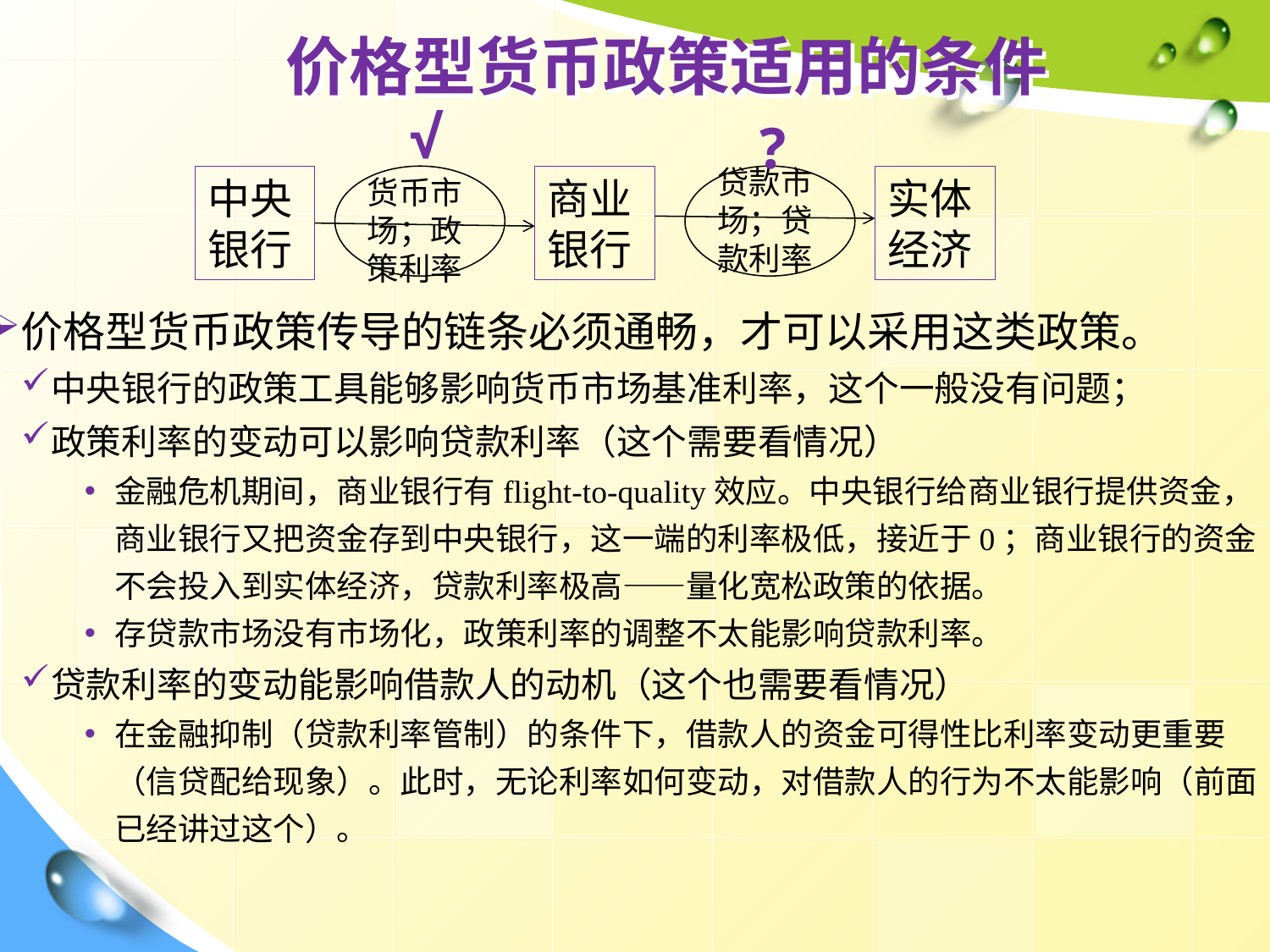

# 价格型货币政策适用的条件
√
?
贷款市场；贷款利率
中央银行

货币市场；政策利率
商业银行

实体经济
价格型货币政策传导的链条必须通畅，才可以采用这类政策。
中央银行的政策工具能够影响货币市场基准利率，这个一般没有问题；
政策利率的变动可以影响贷款利率（这个需要看情况）
金融危机期间，商业银行有flight-to-quality效应。中央银行给商业银行提供资金，商业银行又把资金存到中央银行，这一端的利率极低，接近于0；商业银行的资金不会投入到实体经济，贷款利率极高——量化宽松政策的依据。
存贷款市场没有市场化，政策利率的调整不太能影响贷款利率。
贷款利率的变动能影响借款人的动机（这个也需要看情况）
在金融抑制（贷款利率管制）的条件下，借款人的资金可得性比利率变动更重要（信贷配给现象）。此时，无论利率如何变动，对借款人的行为不太能影响（前面已经讲过这个）。